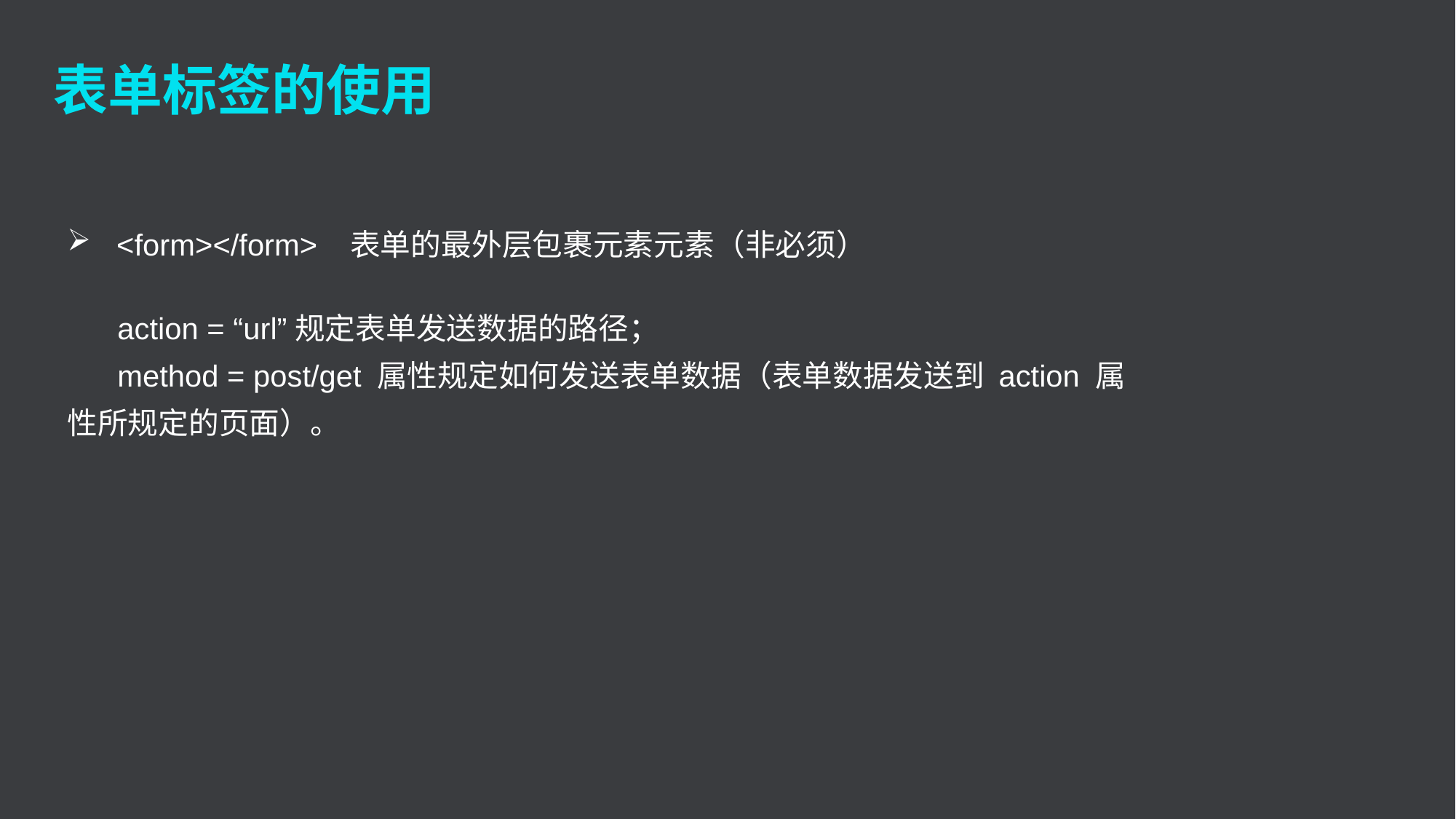

表单标签的使用
 <form></form>   表单的最外层包裹元素元素（非必须）

      action = “url”规定表单发送数据的路径；
      method = post/get 属性规定如何发送表单数据（表单数据发送到 action 属性所规定的页面）。